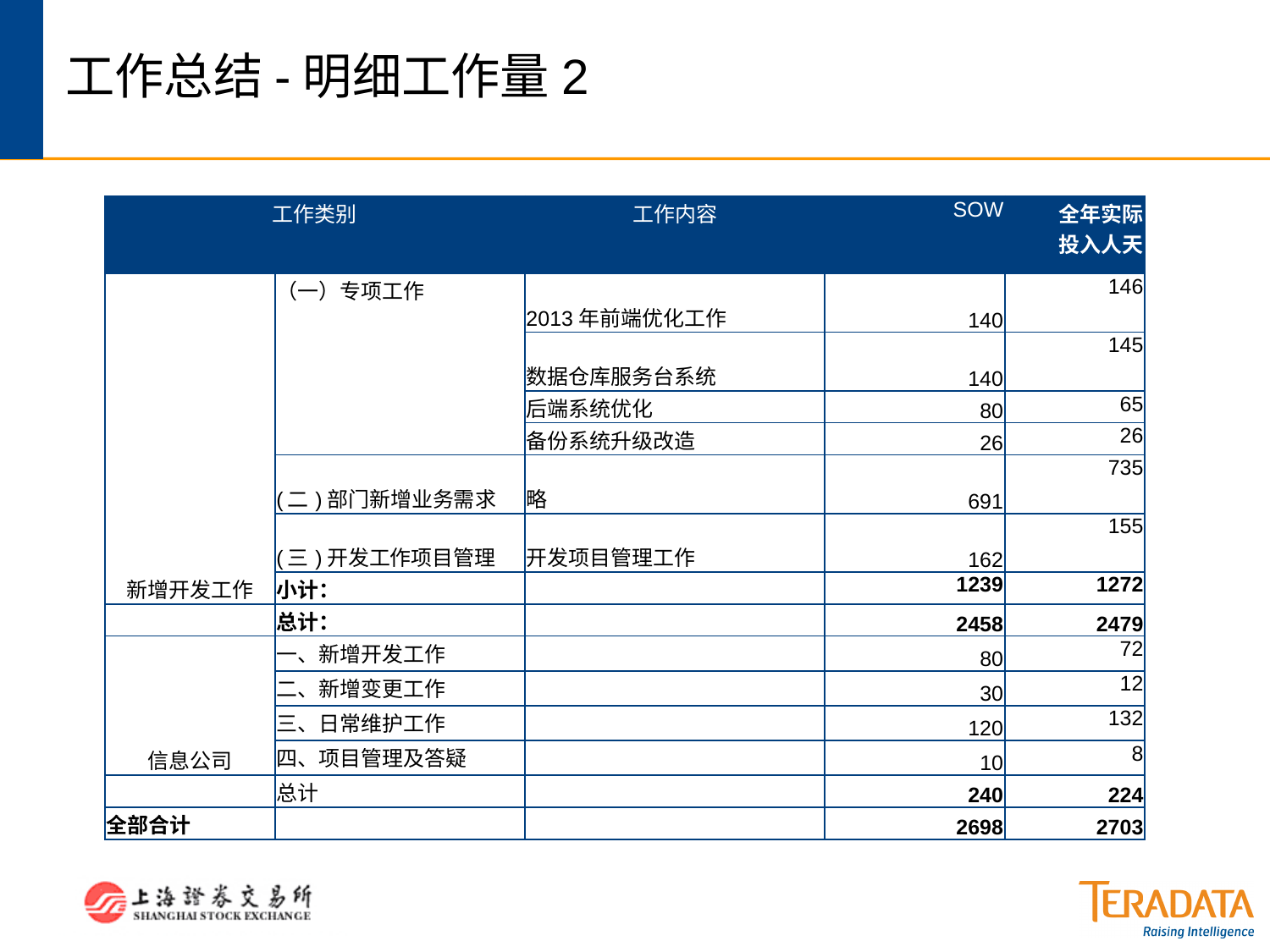

# 工作总结-明细工作量2
| 工作类别 |  | 工作内容 | SOW | 全年实际 投入人天 |
| --- | --- | --- | --- | --- |
| 新增开发工作 | （一）专项工作 | 2013年前端优化工作 | 140 | 146 |
|  |  | 数据仓库服务台系统 | 140 | 145 |
|  |  | 后端系统优化 | 80 | 65 |
|  |  | 备份系统升级改造 | 26 | 26 |
|  | (二)部门新增业务需求 | 略 | 691 | 735 |
|  | (三)开发工作项目管理 | 开发项目管理工作 | 162 | 155 |
|  | 小计： |  | 1239 | 1272 |
|  | 总计： |  | 2458 | 2479 |
| 信息公司 | 一、新增开发工作 |  | 80 | 72 |
|  | 二、新增变更工作 |  | 30 | 12 |
|  | 三、日常维护工作 |  | 120 | 132 |
|  | 四、项目管理及答疑 |  | 10 | 8 |
|  | 总计 |  | 240 | 224 |
| 全部合计 |  |  | 2698 | 2703 |